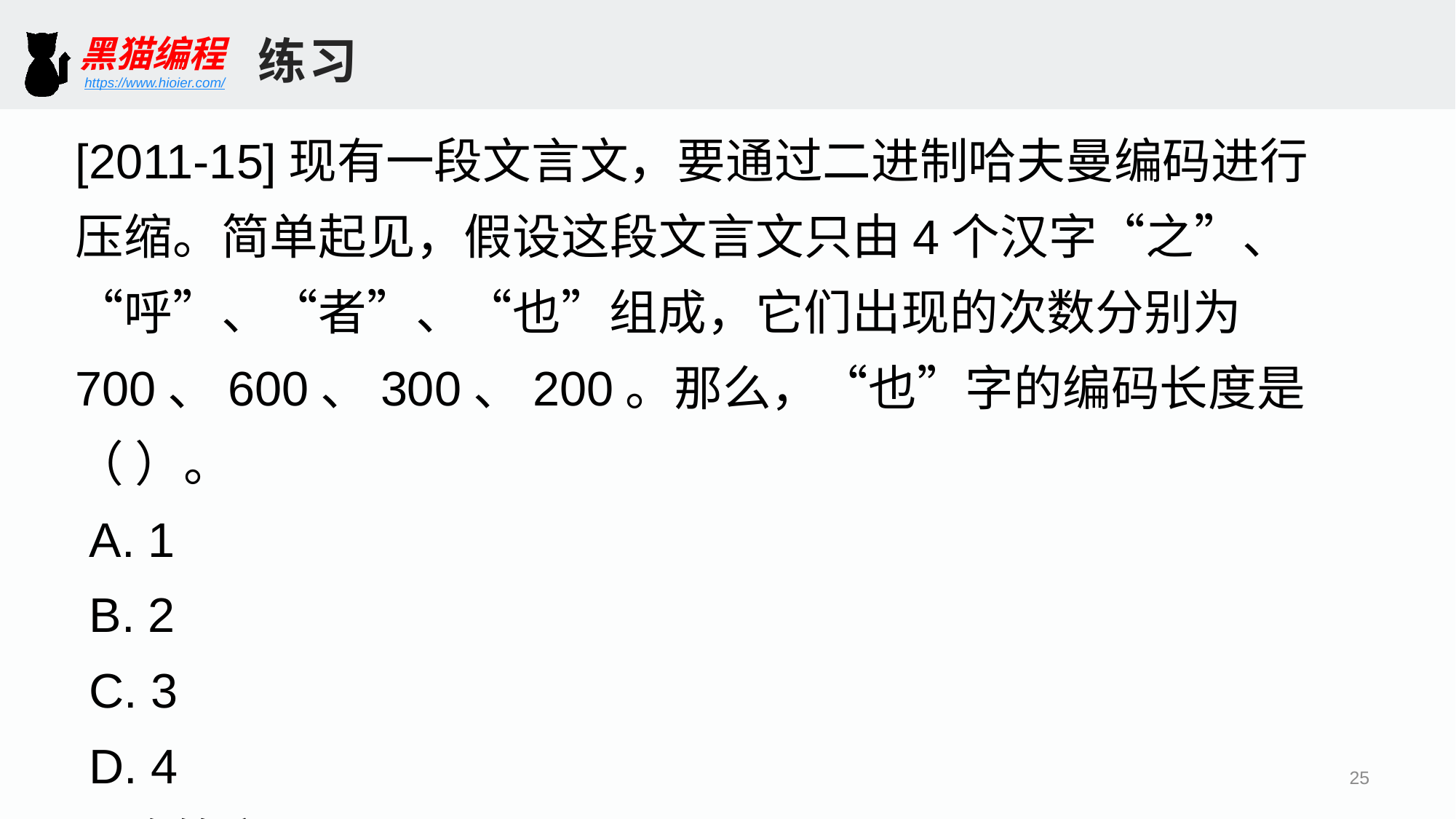

练习
[2011-15]现有一段文言文，要通过二进制哈夫曼编码进行压缩。简单起见，假设这段文言文只由4个汉字“之”、“呼”、“者”、“也”组成，它们出现的次数分别为700、600、300、200。那么，“也”字的编码长度是（ ）。
 A. 1
 B. 2
 C. 3
 D. 4
正确答案：C
25